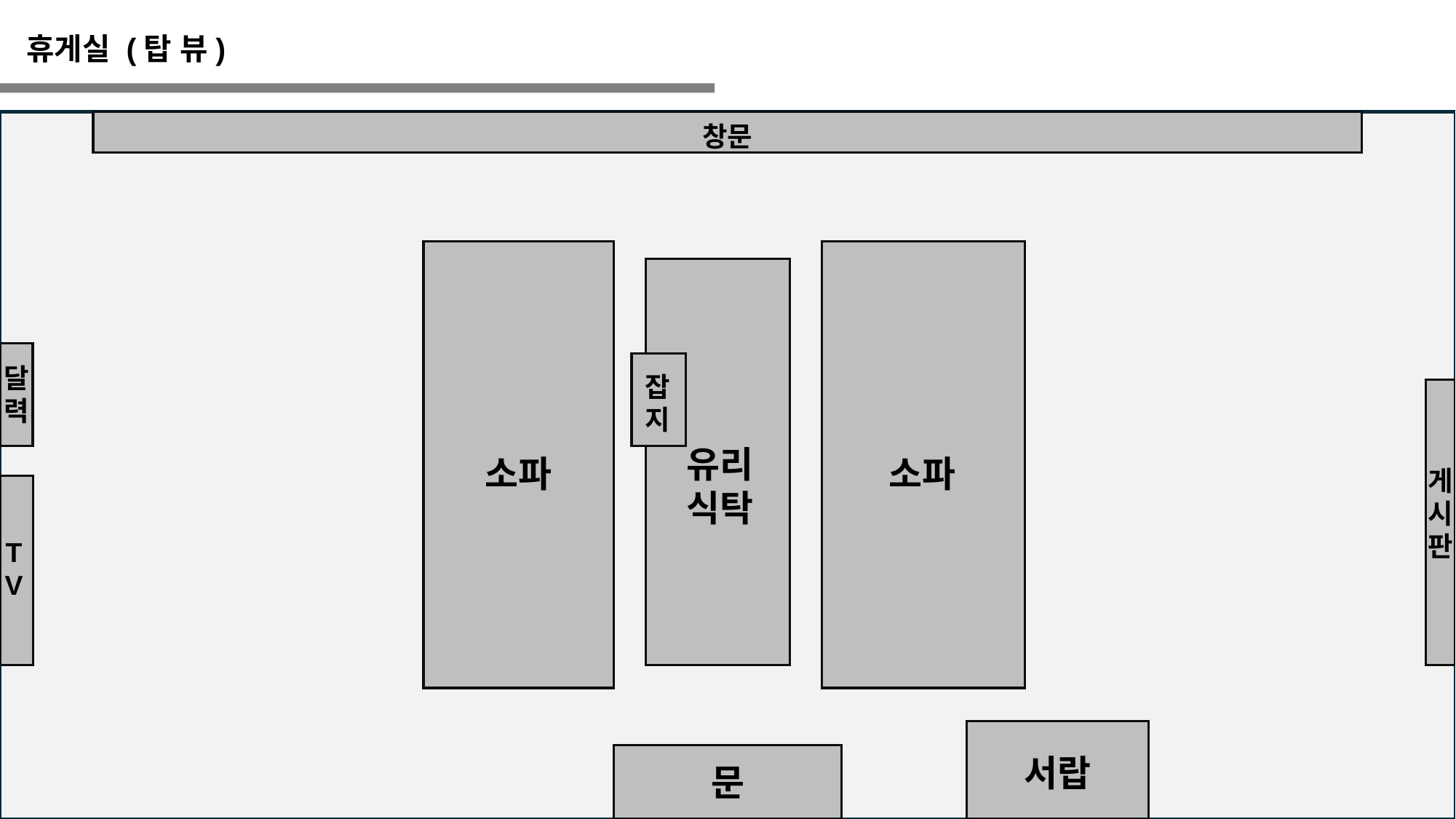

휴게실 (탑 뷰)

창문

달
력
잡지

유리
식탁
소파
소파
게
시
판

T
V

서랍

문